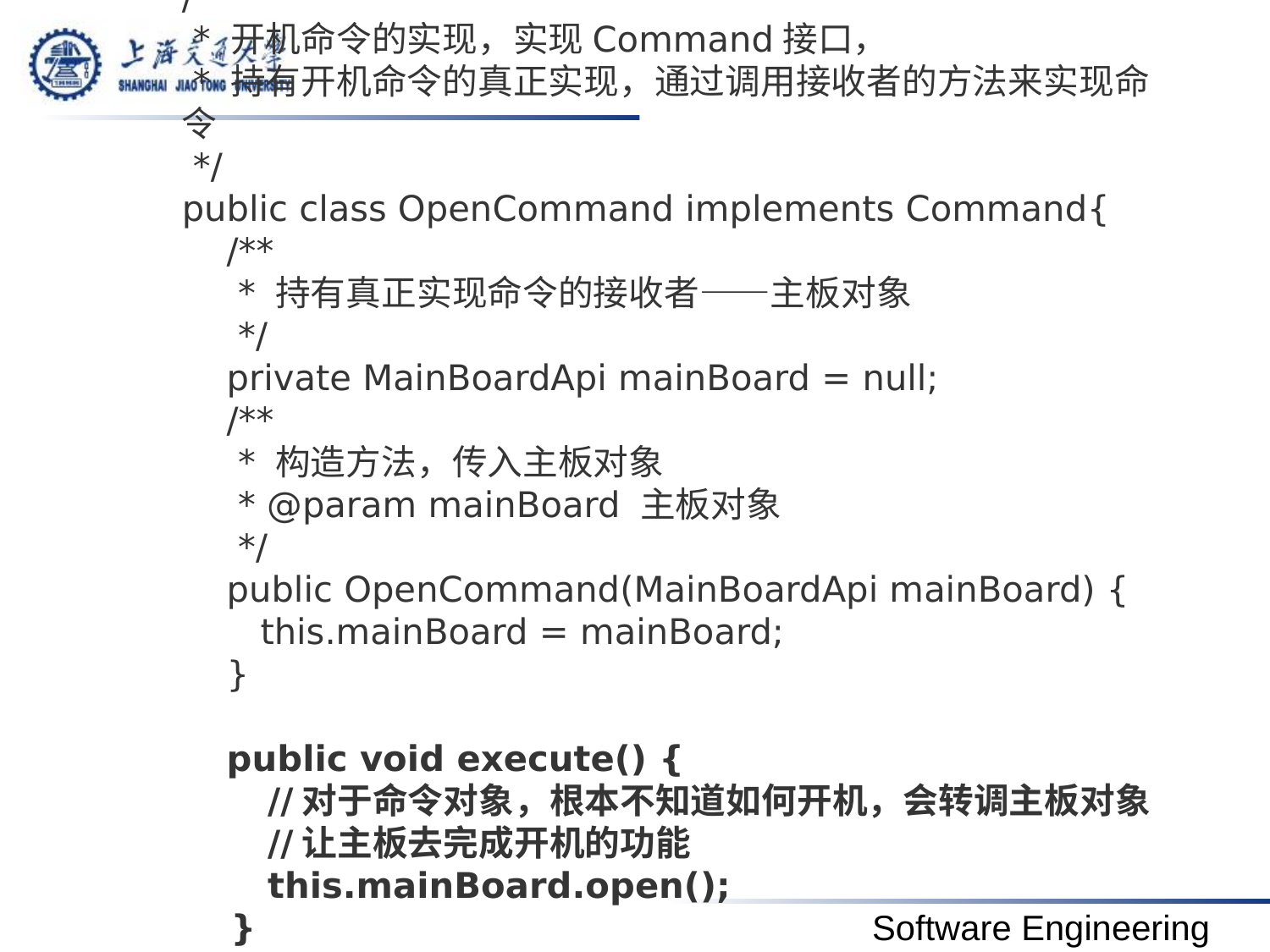

/**
 * 开机命令的实现，实现Command接口，
 * 持有开机命令的真正实现，通过调用接收者的方法来实现命令
 */
public class OpenCommand implements Command{
    /**
     * 持有真正实现命令的接收者——主板对象
     */
    private MainBoardApi mainBoard = null;
    /**
     * 构造方法，传入主板对象
     * @param mainBoard 主板对象
     */
    public OpenCommand(MainBoardApi mainBoard) {
       this.mainBoard = mainBoard;
    }

    public void execute() {
       //对于命令对象，根本不知道如何开机，会转调主板对象
       //让主板去完成开机的功能
       this.mainBoard.open();
    }
}
#